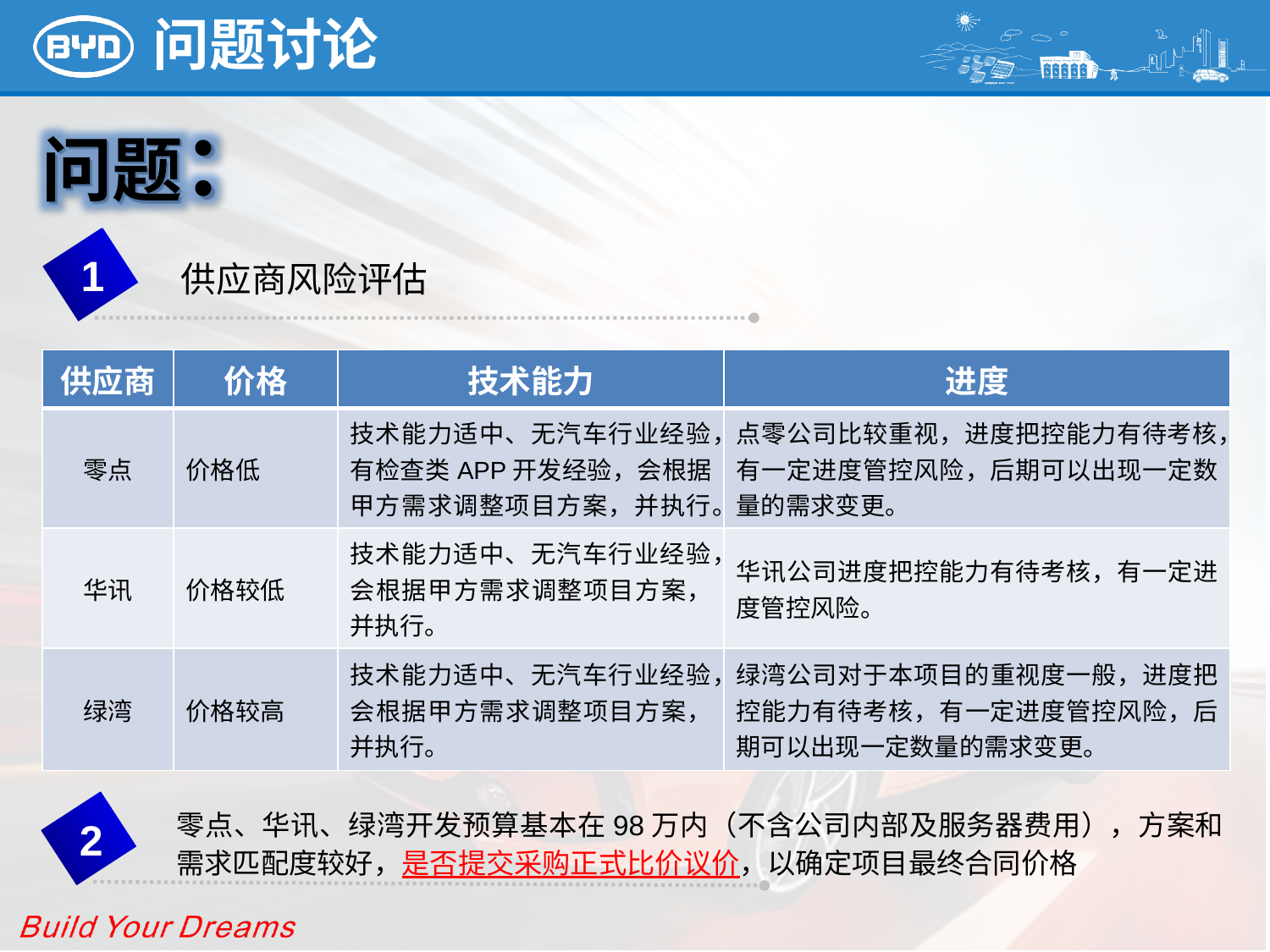

# 问题讨论
问题：

1
供应商风险评估

| 供应商 | 价格 | 技术能力 | 进度 |
| --- | --- | --- | --- |
| 零点 | 价格低 | 技术能力适中、无汽车行业经验，有检查类APP开发经验，会根据甲方需求调整项目方案，并执行。 | 点零公司比较重视，进度把控能力有待考核，有一定进度管控风险，后期可以出现一定数量的需求变更。 |
| 华讯 | 价格较低 | 技术能力适中、无汽车行业经验，会根据甲方需求调整项目方案，并执行。 | 华讯公司进度把控能力有待考核，有一定进度管控风险。 |
| 绿湾 | 价格较高 | 技术能力适中、无汽车行业经验，会根据甲方需求调整项目方案，并执行。 | 绿湾公司对于本项目的重视度一般，进度把控能力有待考核，有一定进度管控风险，后期可以出现一定数量的需求变更。 |
零点、华讯、绿湾开发预算基本在98万内（不含公司内部及服务器费用），方案和需求匹配度较好，是否提交采购正式比价议价，以确定项目最终合同价格

2